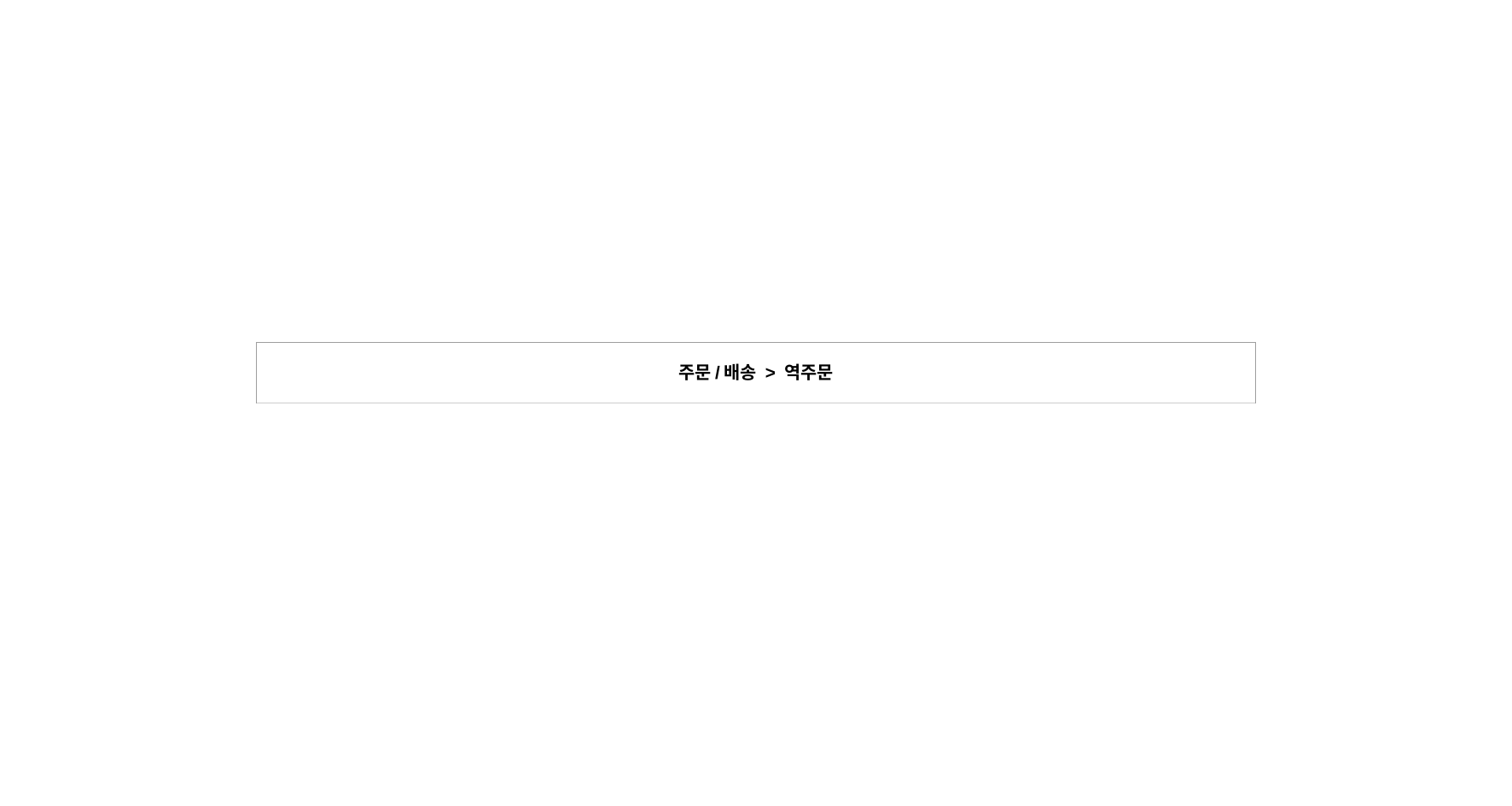

| 주문/배송 > 역주문 |
| --- |